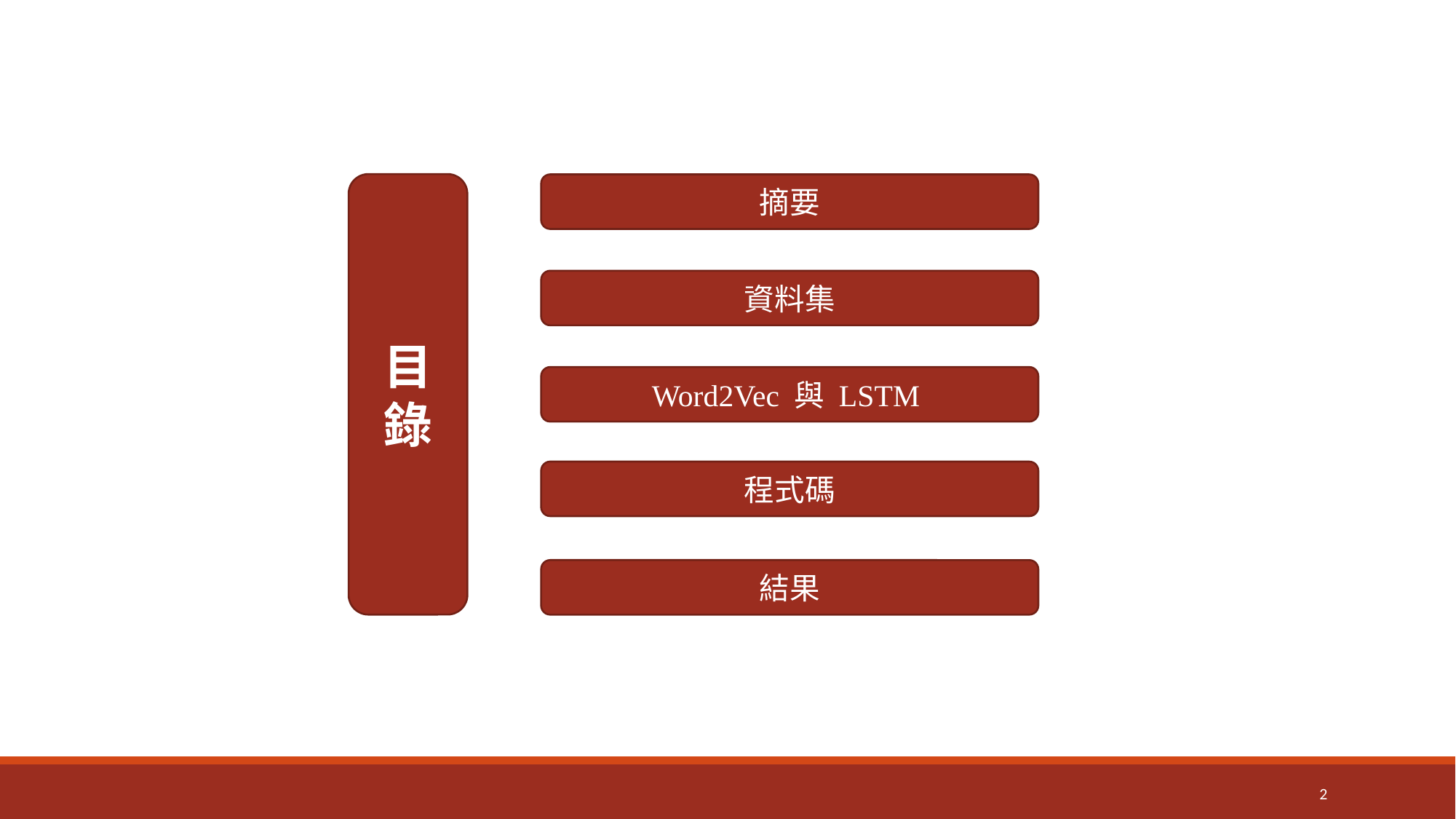

目
錄
摘要
資料集
Word2Vec 與 LSTM

程式碼
結果
2